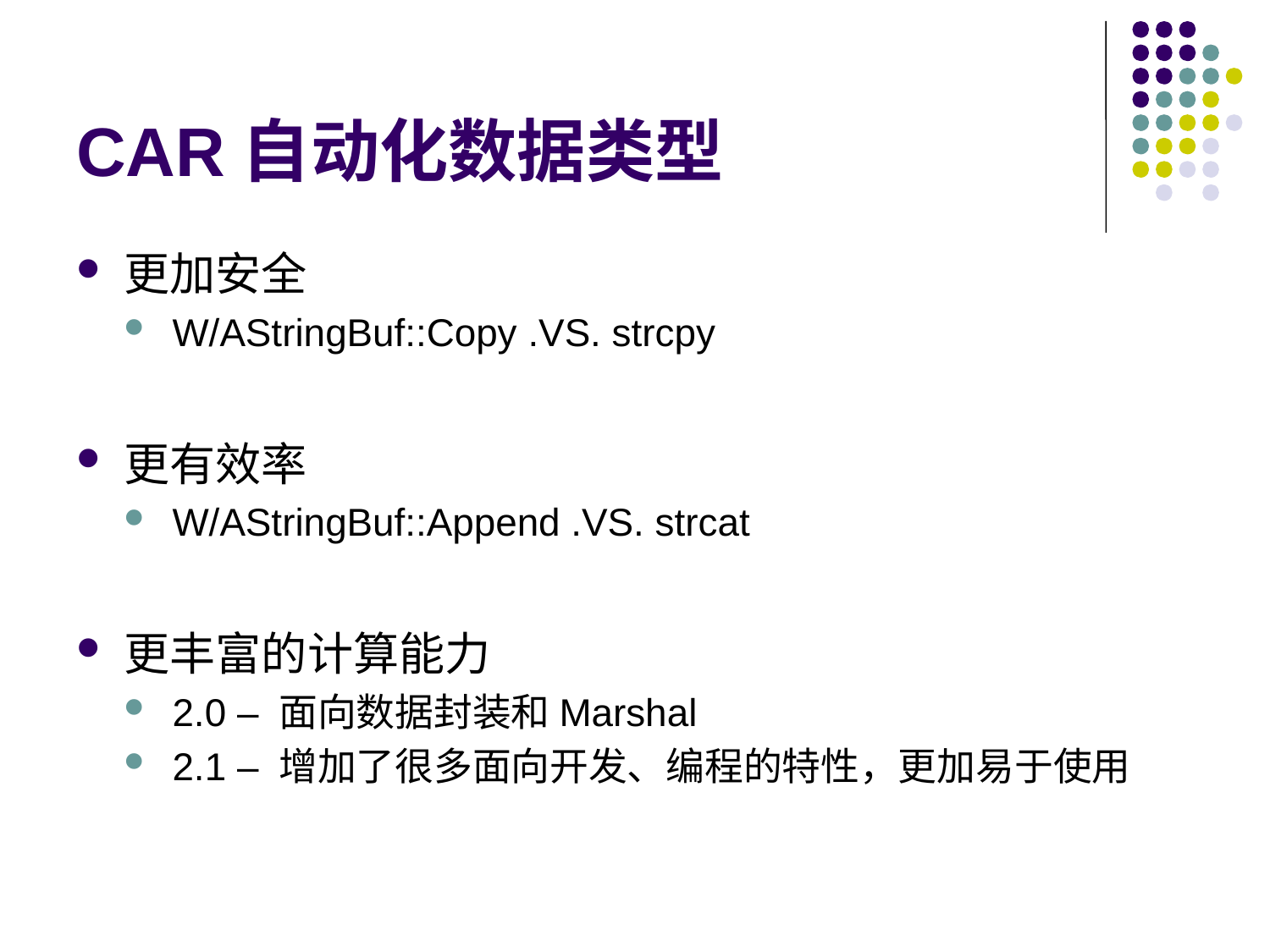

# CAR自动化数据类型
更加安全
W/AStringBuf::Copy .VS. strcpy

更有效率
W/AStringBuf::Append .VS. strcat

更丰富的计算能力
2.0 – 面向数据封装和Marshal
2.1 – 增加了很多面向开发、编程的特性，更加易于使用